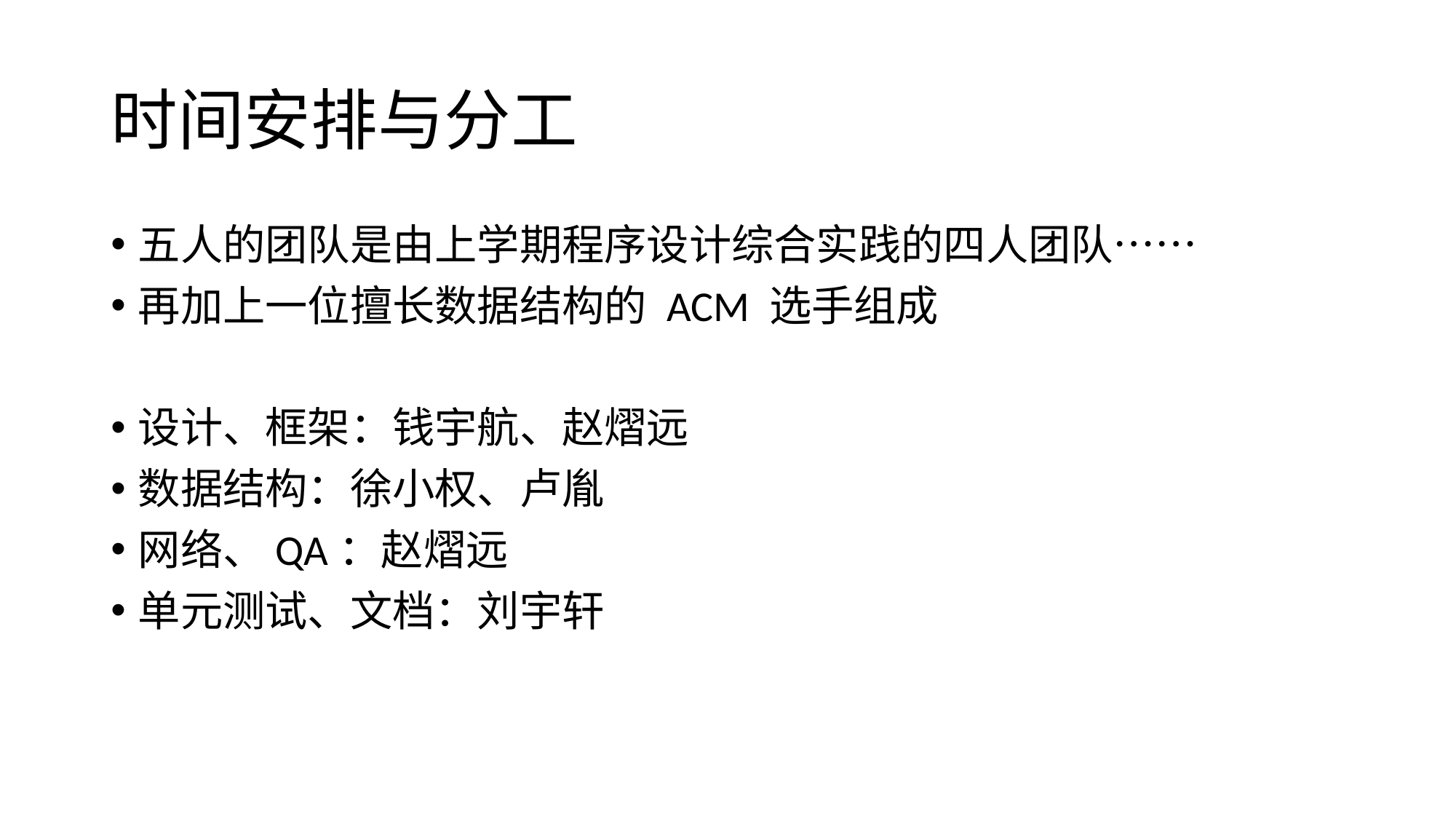

# 时间安排与分工
五人的团队是由上学期程序设计综合实践的四人团队……
再加上一位擅长数据结构的 ACM 选手组成

设计、框架：钱宇航、赵熠远
数据结构：徐小权、卢胤
网络、QA：赵熠远
单元测试、文档：刘宇轩